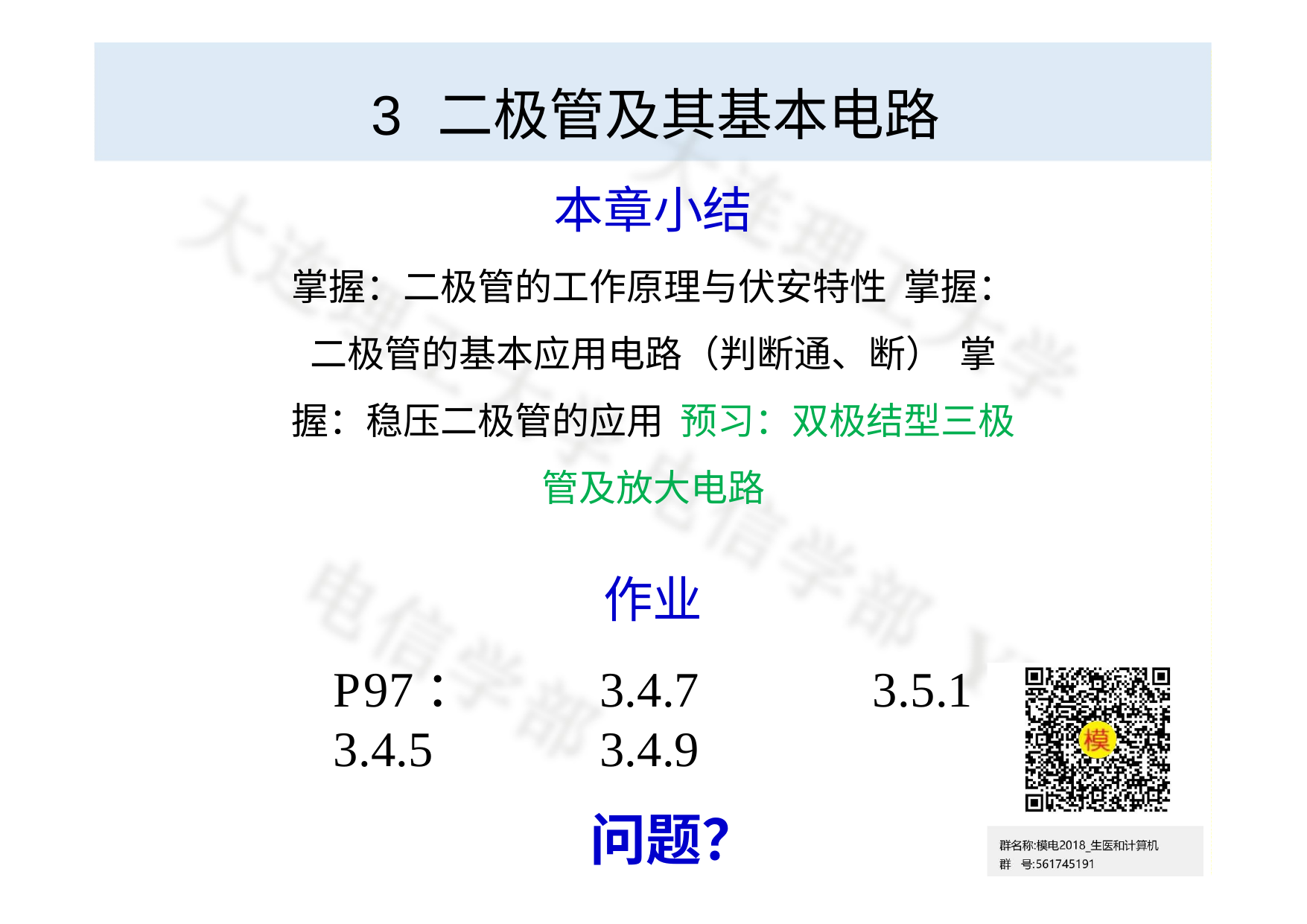

# 3 二极管及其基本电路
本章小结
掌握：二极管的工作原理与伏安特性  掌握：二极管的基本应用电路（判断通、断）  掌握：稳压二极管的应用  预习：双极结型三极管及放大电路
作业
3.4.7	3.4.9
问题？
P97：3.4.5
3.5.1

32